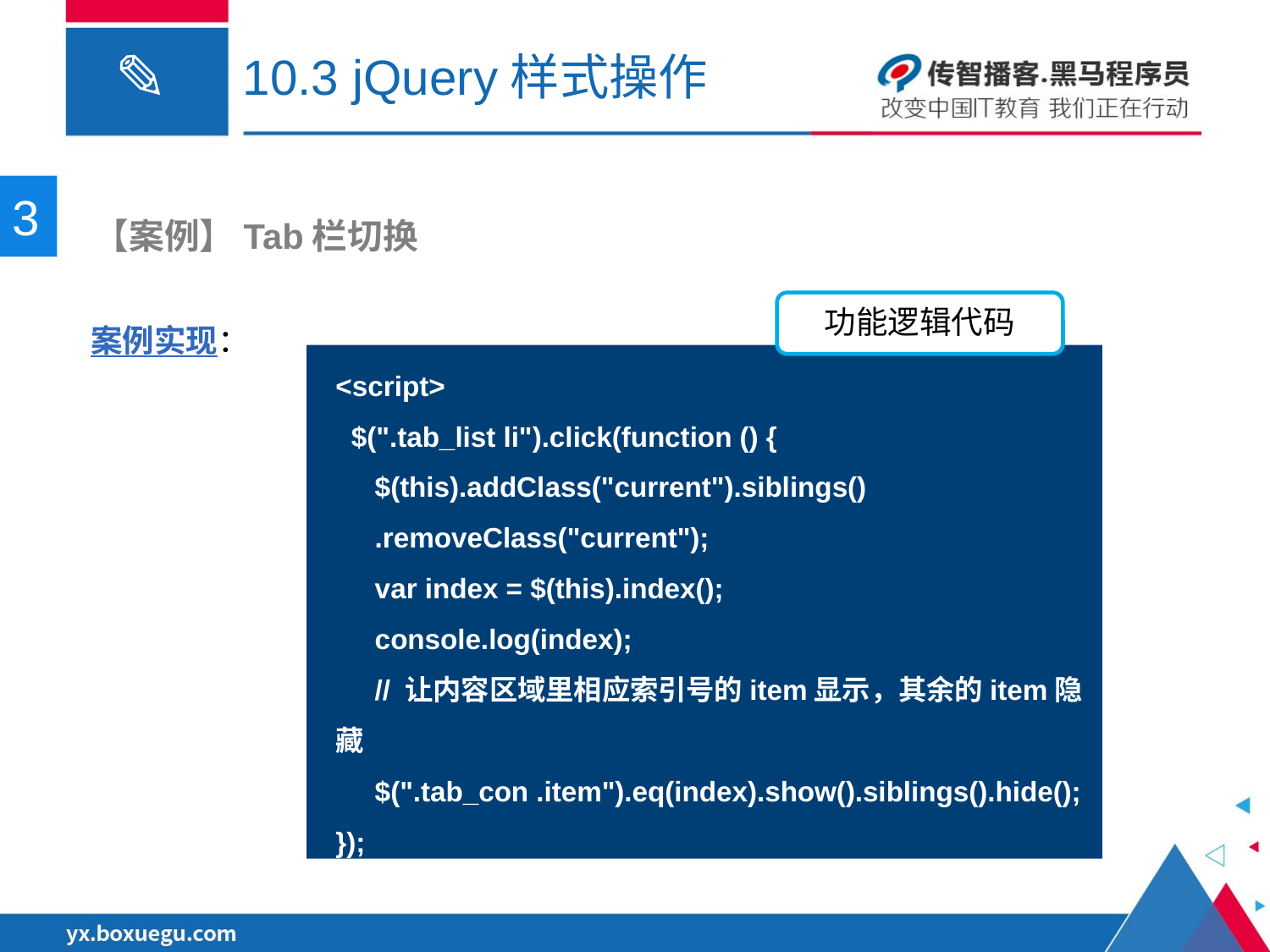

# 10.3 jQuery样式操作

3
  【案例】Tab栏切换
案例实现：
功能逻辑代码

<script>
  $(".tab_list li").click(function () {
     $(this).addClass("current").siblings()
     .removeClass("current");
     var index = $(this).index();
     console.log(index);
     // 让内容区域里相应索引号的item显示，其余的item隐藏
     $(".tab_con .item").eq(index).show().siblings().hide();
});
</script>